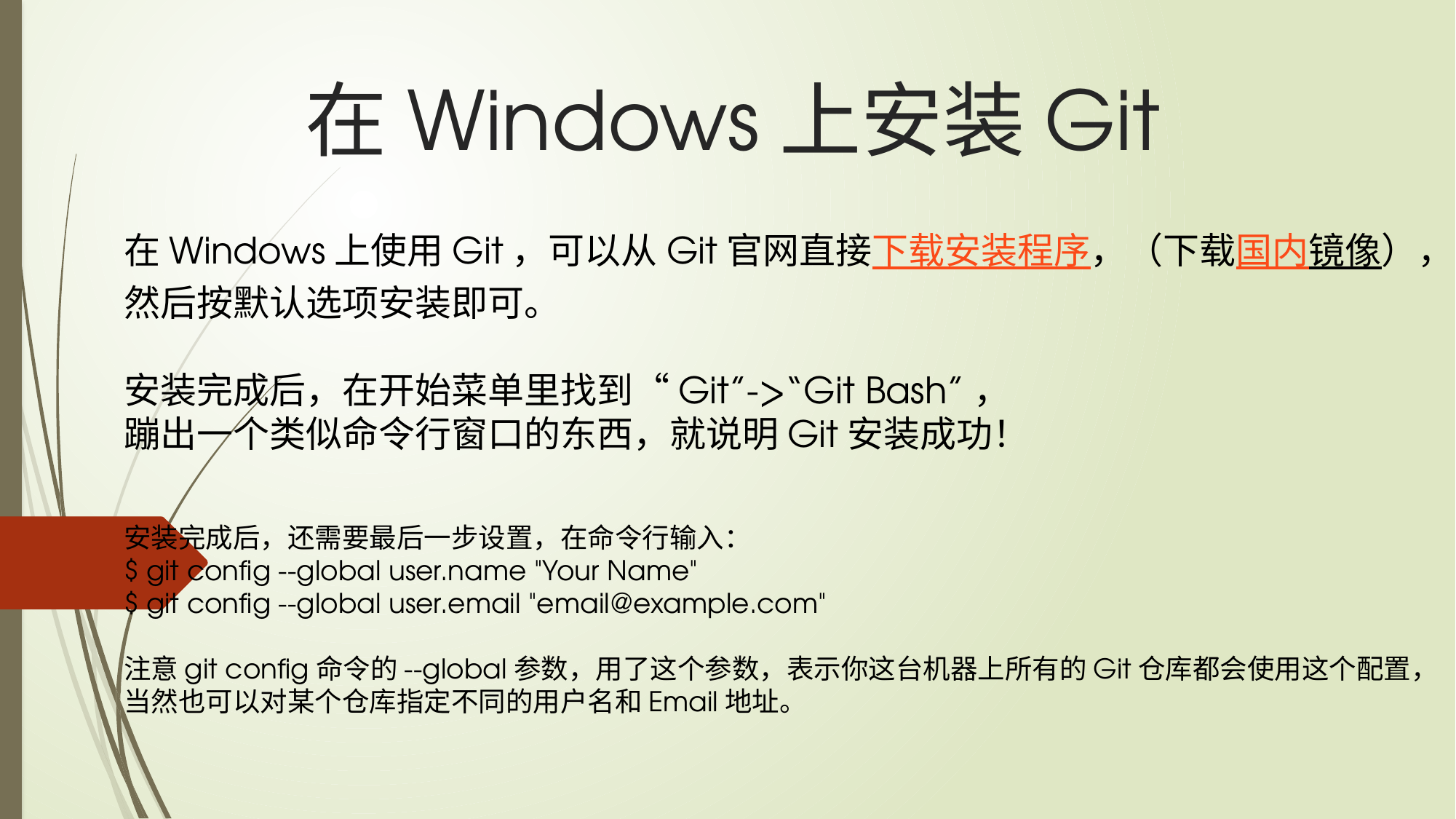

# 在Windows上安装Git
在Windows上使用Git，可以从Git官网直接下载安装程序，（下载国内镜像），
然后按默认选项安装即可。

安装完成后，在开始菜单里找到“Git”->“Git Bash”，
蹦出一个类似命令行窗口的东西，就说明Git安装成功！

安装完成后，还需要最后一步设置，在命令行输入：
$ git config --global user.name "Your Name"
$ git config --global user.email "email@example.com"

注意git config命令的--global参数，用了这个参数，表示你这台机器上所有的Git仓库都会使用这个配置，
当然也可以对某个仓库指定不同的用户名和Email地址。